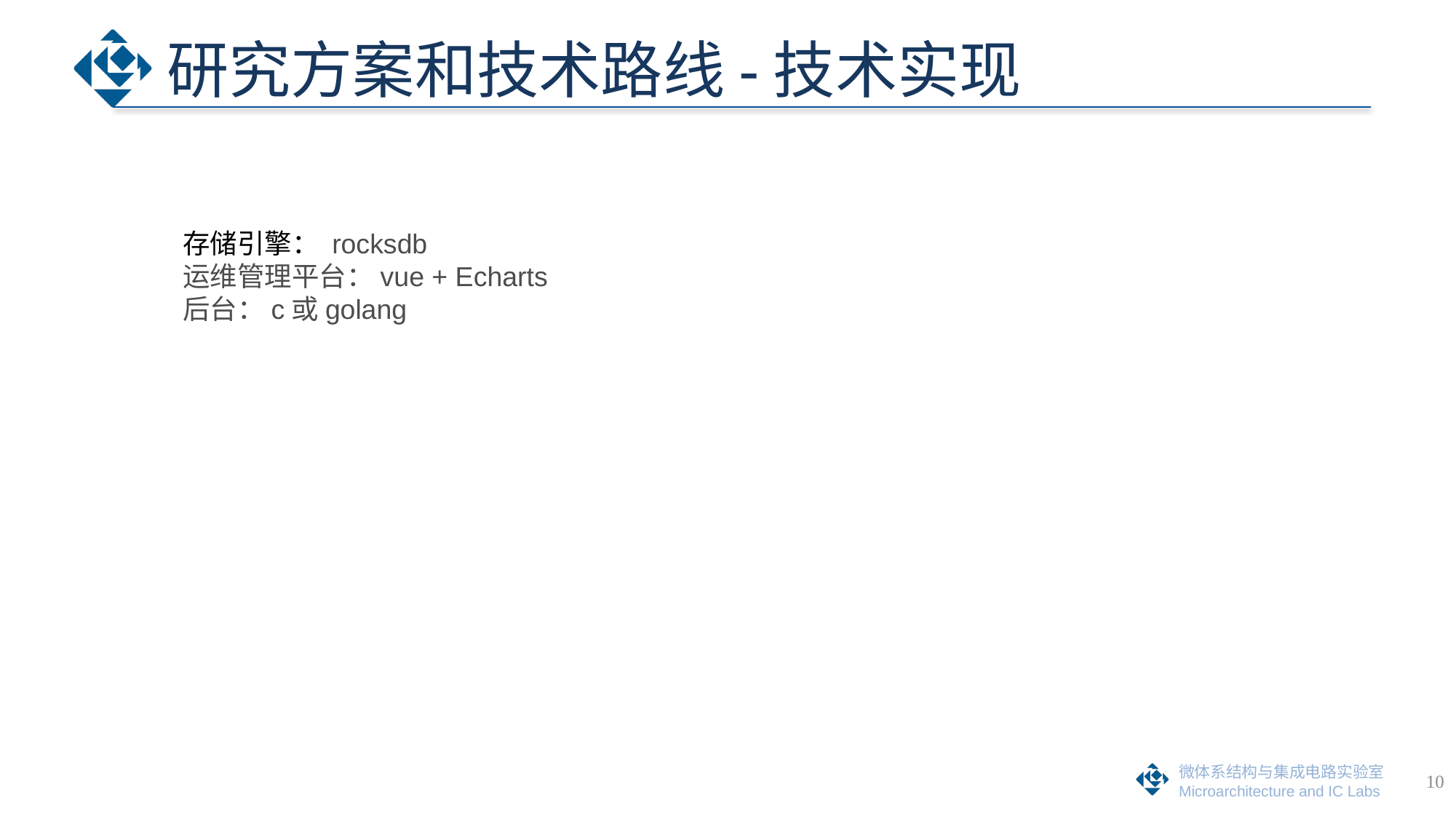

# 研究方案和技术路线-技术实现
存储引擎： rocksdb
运维管理平台：vue + Echarts
后台：c或golang

10